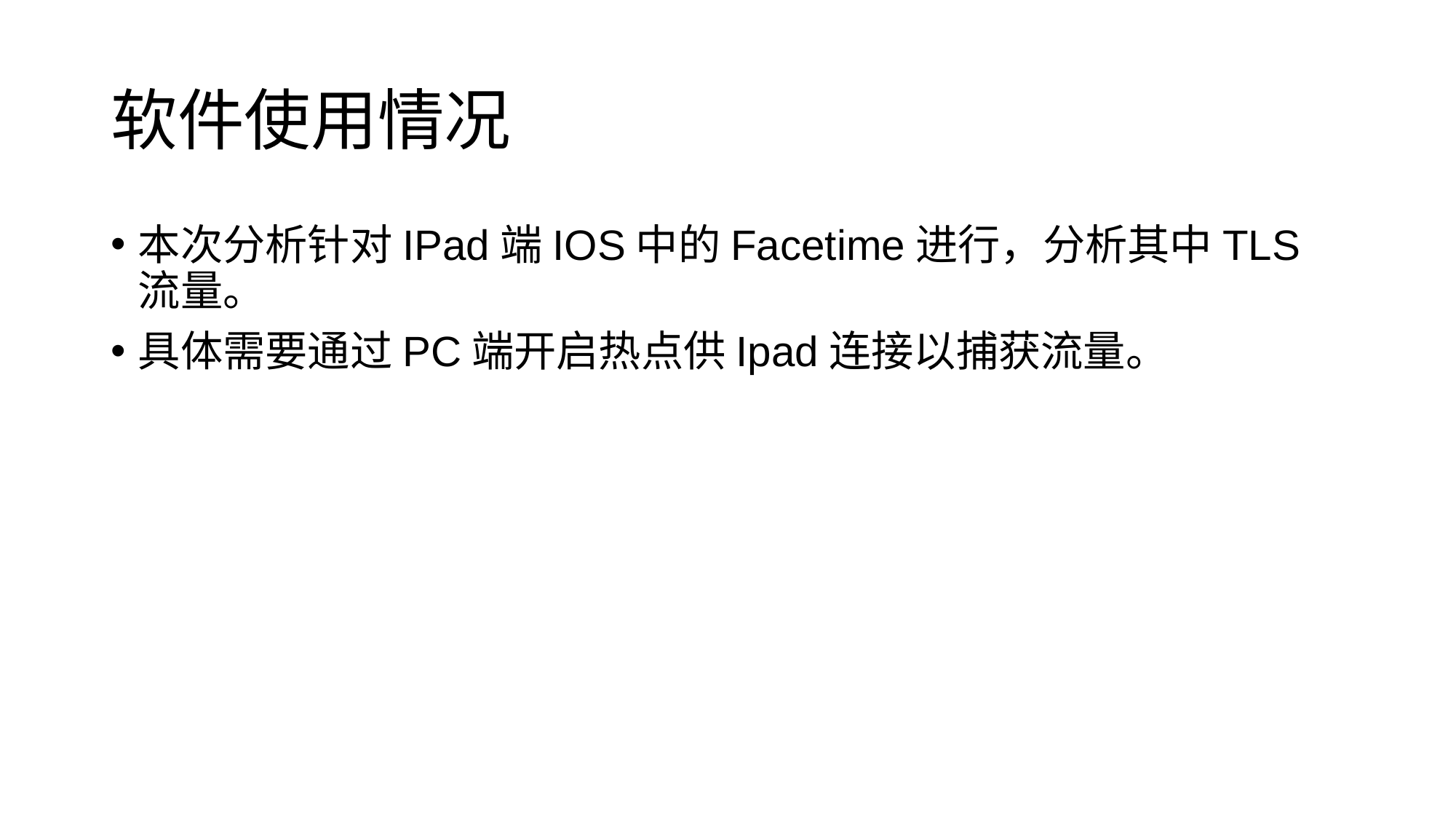

# 软件使用情况
本次分析针对IPad端IOS中的Facetime进行，分析其中TLS流量。
具体需要通过PC端开启热点供Ipad连接以捕获流量。